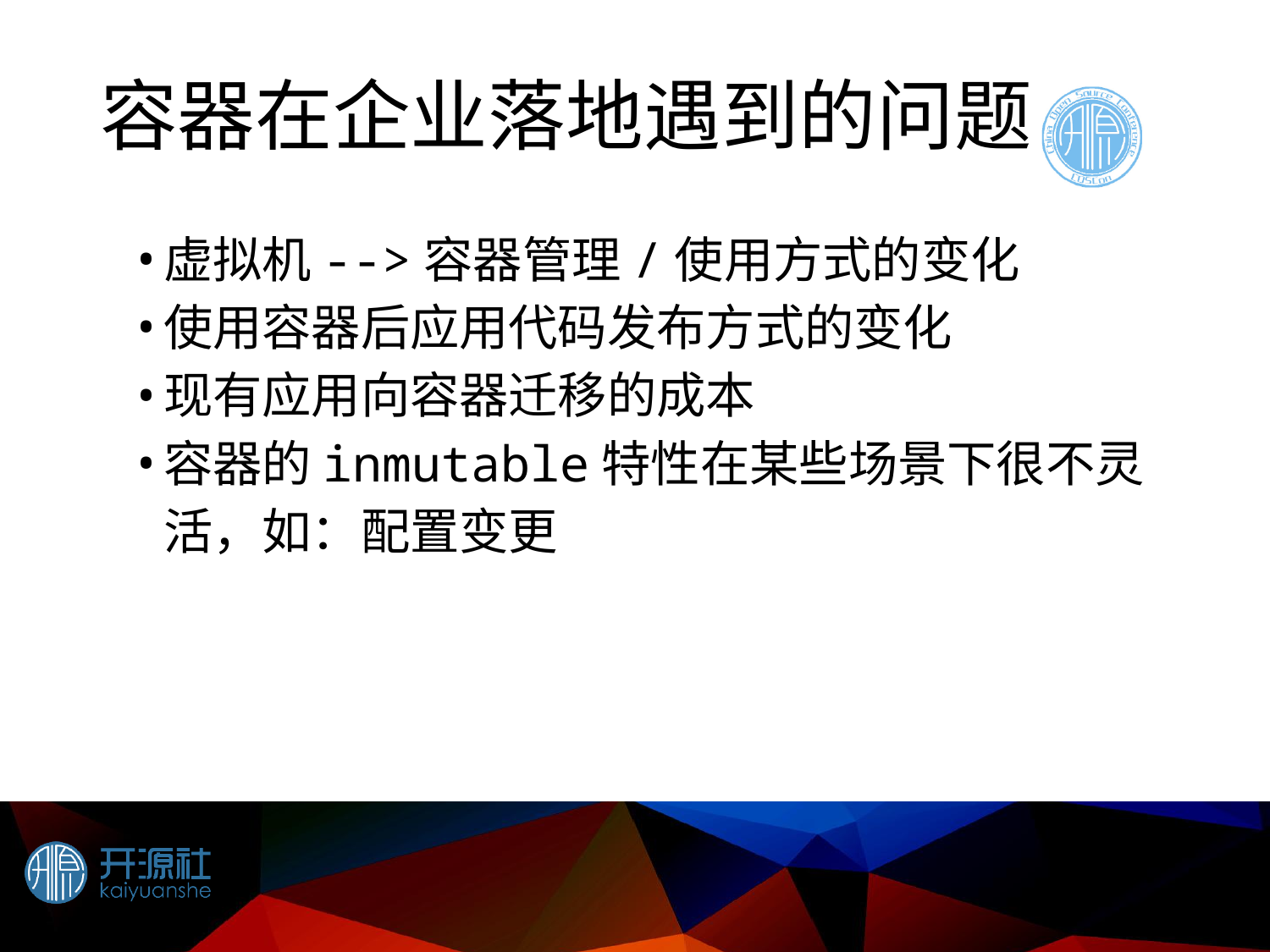

# 容器在企业落地遇到的问题
虚拟机-->容器管理/使用方式的变化
使用容器后应用代码发布方式的变化
现有应用向容器迁移的成本
容器的inmutable特性在某些场景下很不灵活，如：配置变更